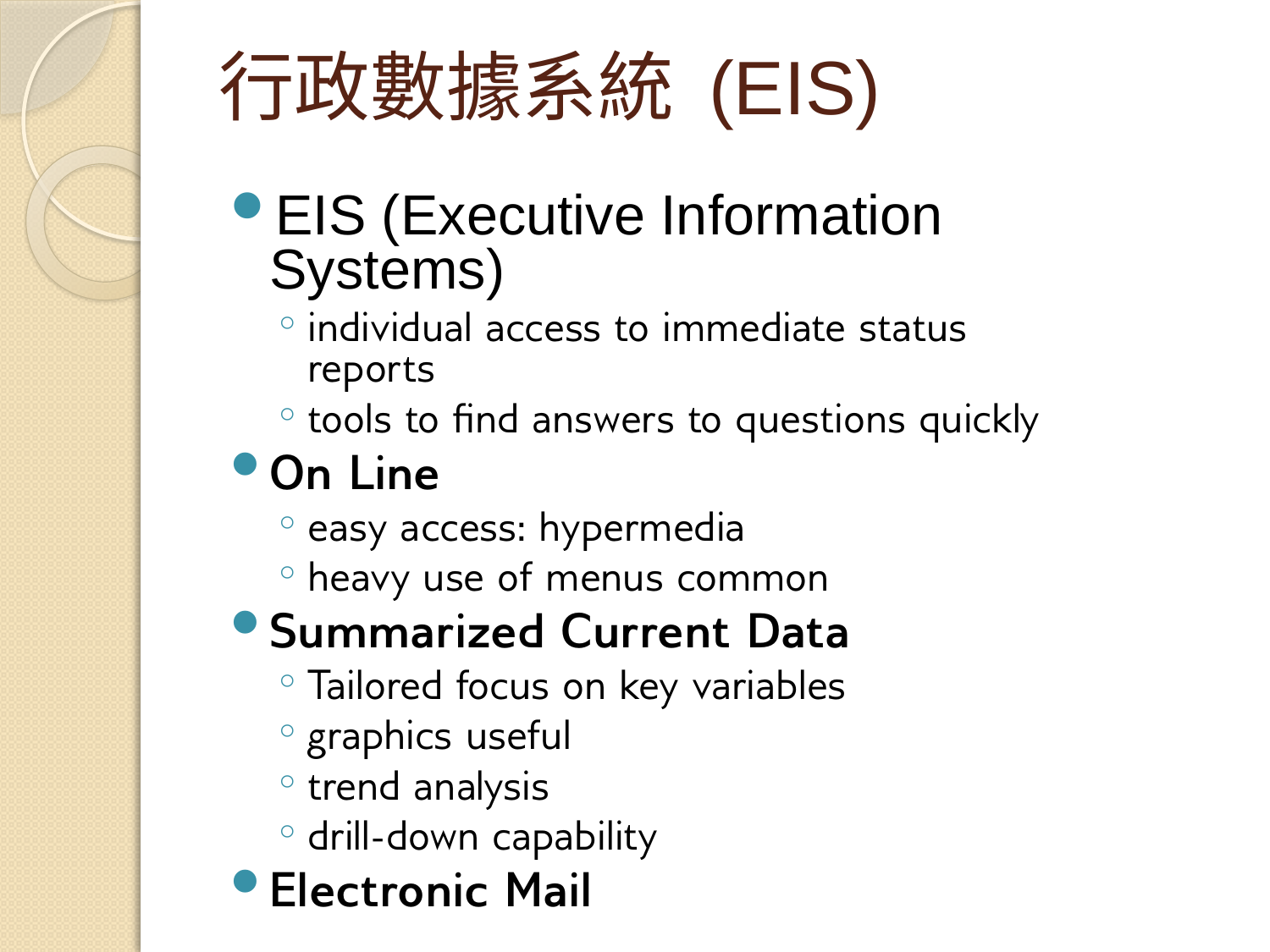

# 行政數據系統 (EIS)
EIS (Executive Information Systems)
individual access to immediate status reports
tools to find answers to questions quickly
On Line
easy access: hypermedia
heavy use of menus common
Summarized Current Data
Tailored focus on key variables
graphics useful
trend analysis
drill-down capability
Electronic Mail